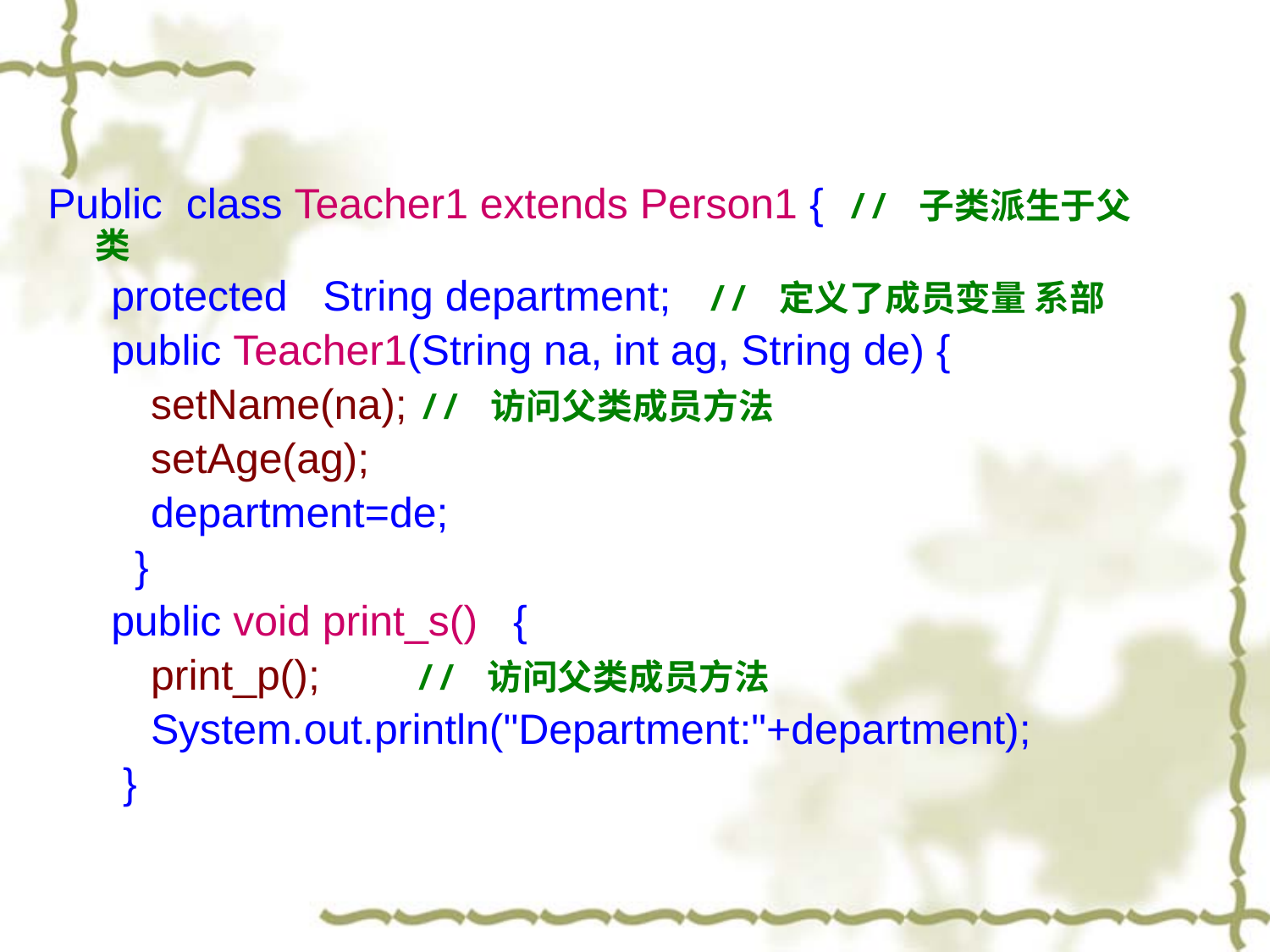

Public  class Teacher1 extends Person1 {  // 子类派生于父类
protected   String department;   // 定义了成员变量 系部
public Teacher1(String na, int ag, String de) {
  	setName(na); // 访问父类成员方法
   	setAge(ag);
   	department=de;
  }
public void print_s()   {
	print_p();        // 访问父类成员方法
   	System.out.println("Department:"+department);
 }